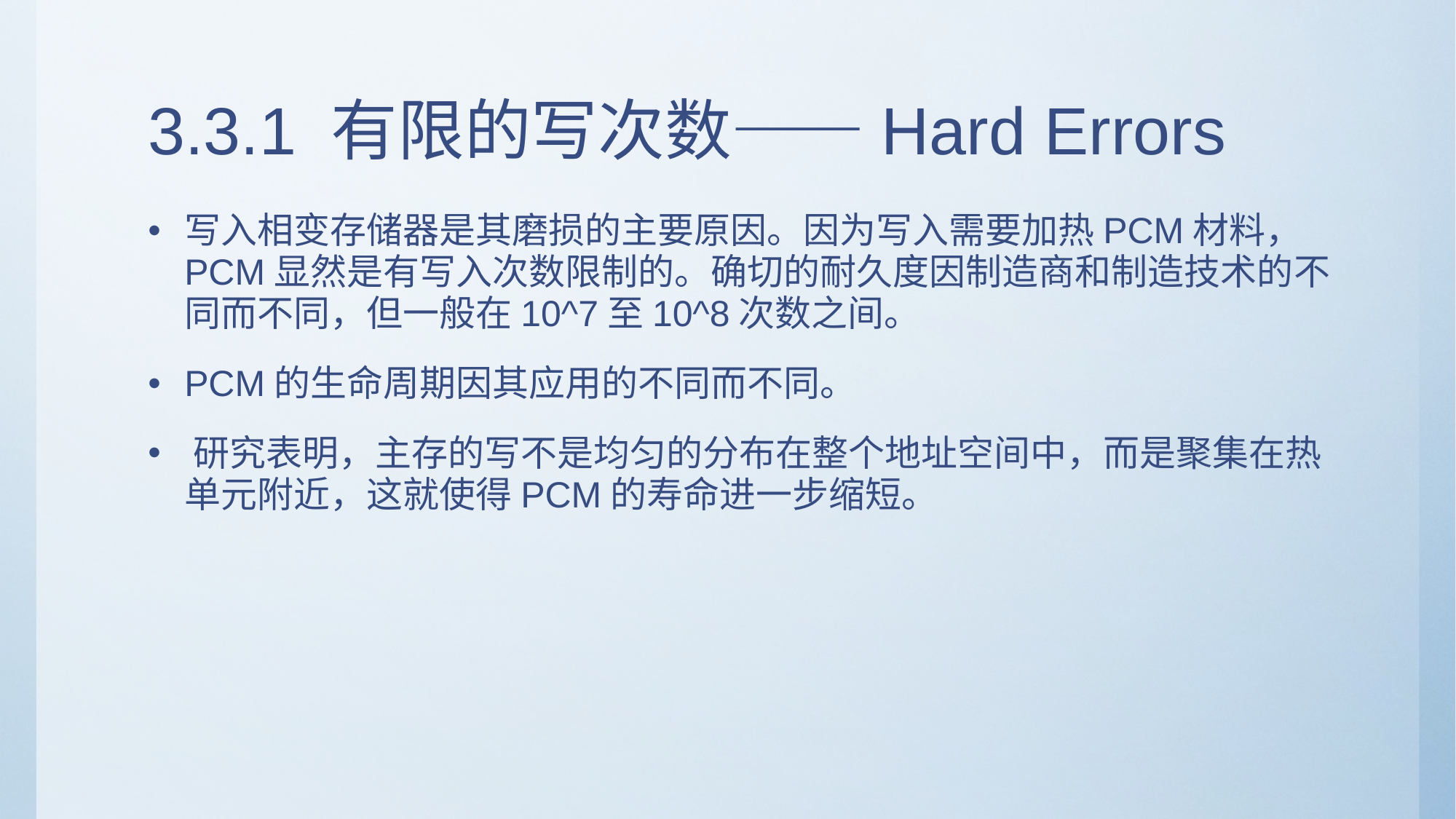

# 3.3.1 有限的写次数——Hard Errors
写入相变存储器是其磨损的主要原因。因为写入需要加热PCM材料，PCM显然是有写入次数限制的。确切的耐久度因制造商和制造技术的不同而不同，但一般在10^7至10^8次数之间。
PCM的生命周期因其应用的不同而不同。
​研究表明，主存的写不是均匀的分布在整个地址空间中，而是聚集在热单元附近，这就使得PCM的寿命进一步缩短。